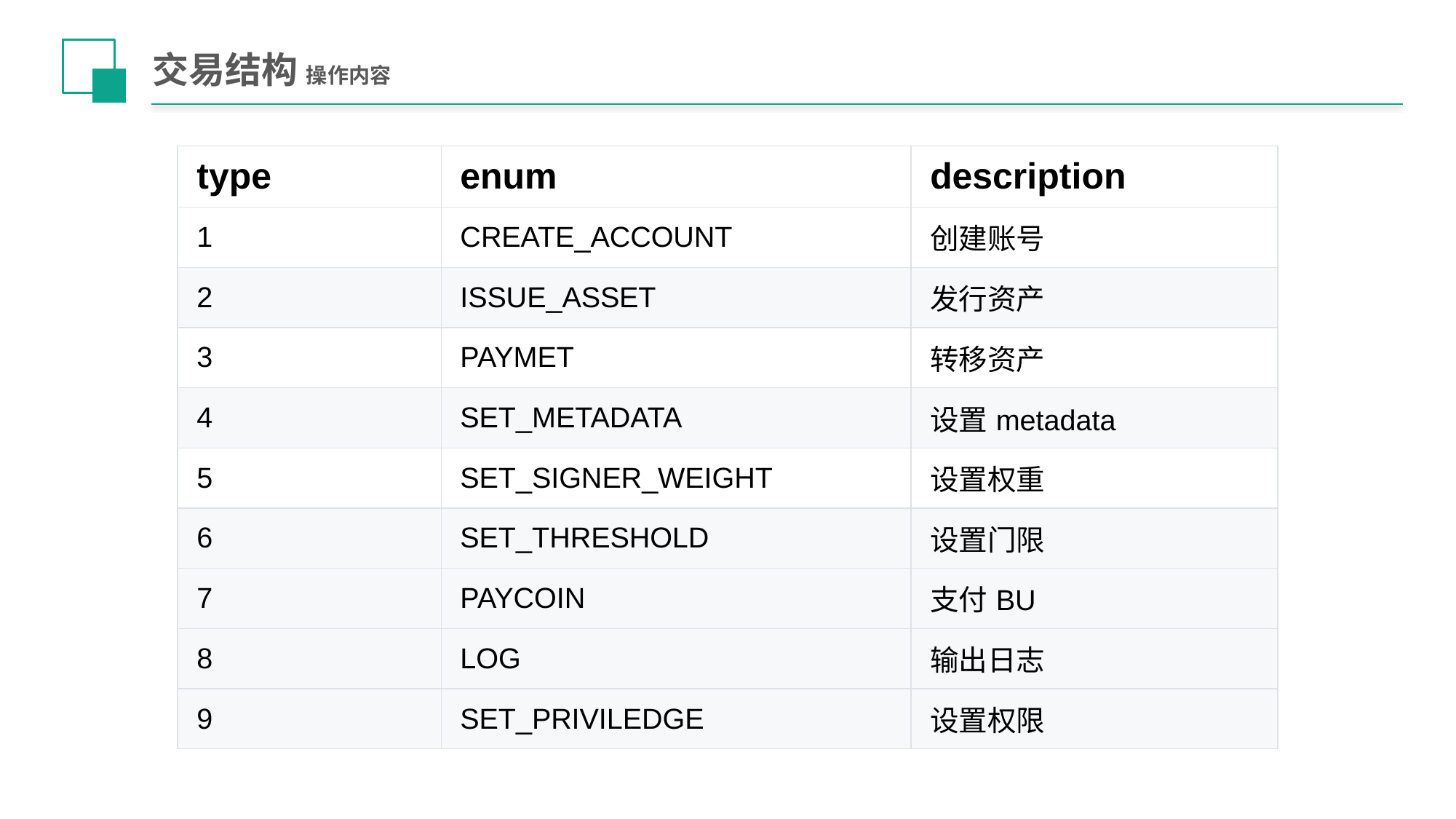

# 交易结构 操作内容
| type | enum | description |
| --- | --- | --- |
| 1 | CREATE\_ACCOUNT | 创建账号 |
| 2 | ISSUE\_ASSET | 发行资产 |
| 3 | PAYMET | 转移资产 |
| 4 | SET\_METADATA | 设置metadata |
| 5 | SET\_SIGNER\_WEIGHT | 设置权重 |
| 6 | SET\_THRESHOLD | 设置门限 |
| 7 | PAYCOIN | 支付BU |
| 8 | LOG | 输出日志 |
| 9 | SET\_PRIVILEDGE | 设置权限 |